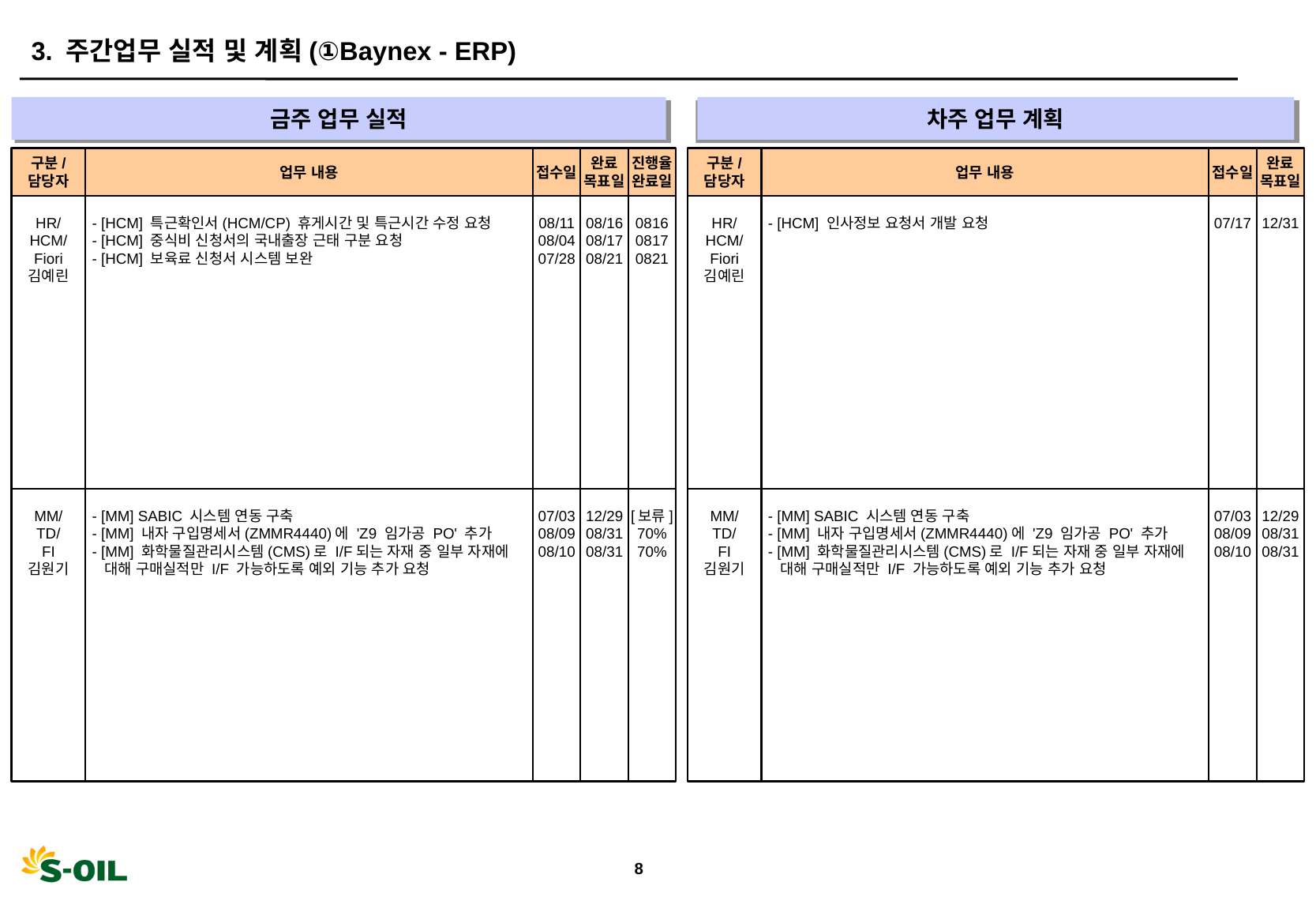

3. 주간업무 실적 및 계획(①Baynex - ERP)
금주 업무 실적
차주 업무 계획
" "
" "
구분/
담당자
업무 내용
접수일
완료
목표일
진행율
완료일
구분/
담당자
업무 내용
접수일
완료
목표일
HR/
HCM/
Fiori
김예린

- [HCM] 특근확인서(HCM/CP) 휴게시간 및 특근시간 수정 요청
- [HCM] 중식비 신청서의 국내출장 근태 구분 요청
- [HCM] 보육료 신청서 시스템 보완
08/11
08/04
07/28
08/16
08/17
08/21
0816
0817
0821
HR/
HCM/
Fiori
김예린

- [HCM] 인사정보 요청서 개발 요청
07/17
12/31
MM/
TD/
FI
김원기

- [MM] SABIC 시스템 연동 구축
- [MM] 내자 구입명세서(ZMMR4440)에 'Z9 임가공 PO' 추가
- [MM] 화학물질관리시스템(CMS)로 I/F되는 자재 중 일부 자재에
   대해 구매실적만 I/F 가능하도록 예외 기능 추가 요청
07/03
08/09
08/10
12/29
08/31
08/31
[보류]
70%
70%
MM/
TD/
FI
김원기

- [MM] SABIC 시스템 연동 구축
- [MM] 내자 구입명세서(ZMMR4440)에 'Z9 임가공 PO' 추가
- [MM] 화학물질관리시스템(CMS)로 I/F되는 자재 중 일부 자재에
   대해 구매실적만 I/F 가능하도록 예외 기능 추가 요청
07/03
08/09
08/10
12/29
08/31
08/31